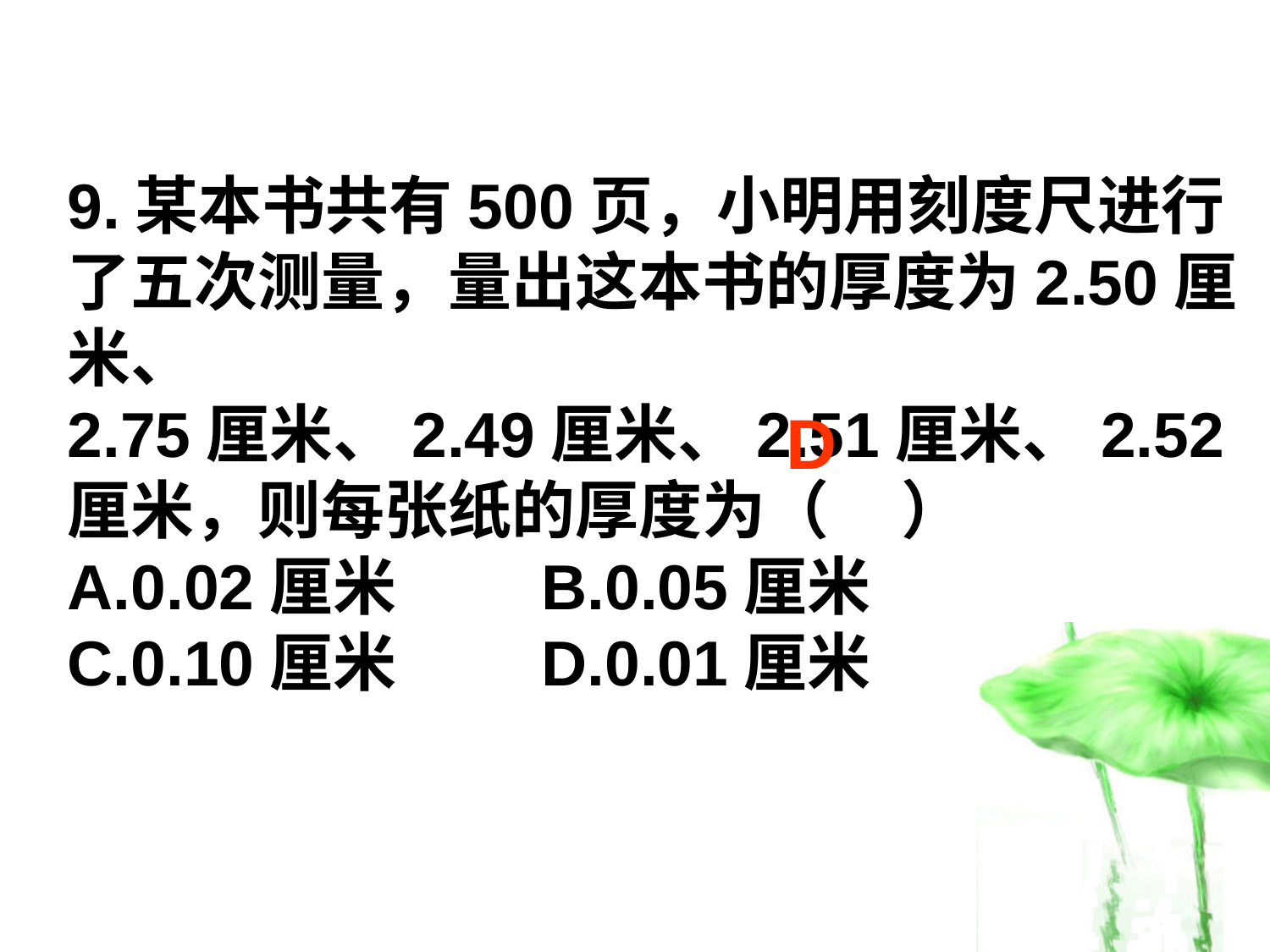

9.某本书共有500页，小明用刻度尺进行了五次测量，量出这本书的厚度为2.50厘米、
2.75厘米、2.49厘米、2.51厘米、2.52厘米，则每张纸的厚度为（     ）
A.0.02厘米         B.0.05厘米
C.0.10厘米         D.0.01厘米
D